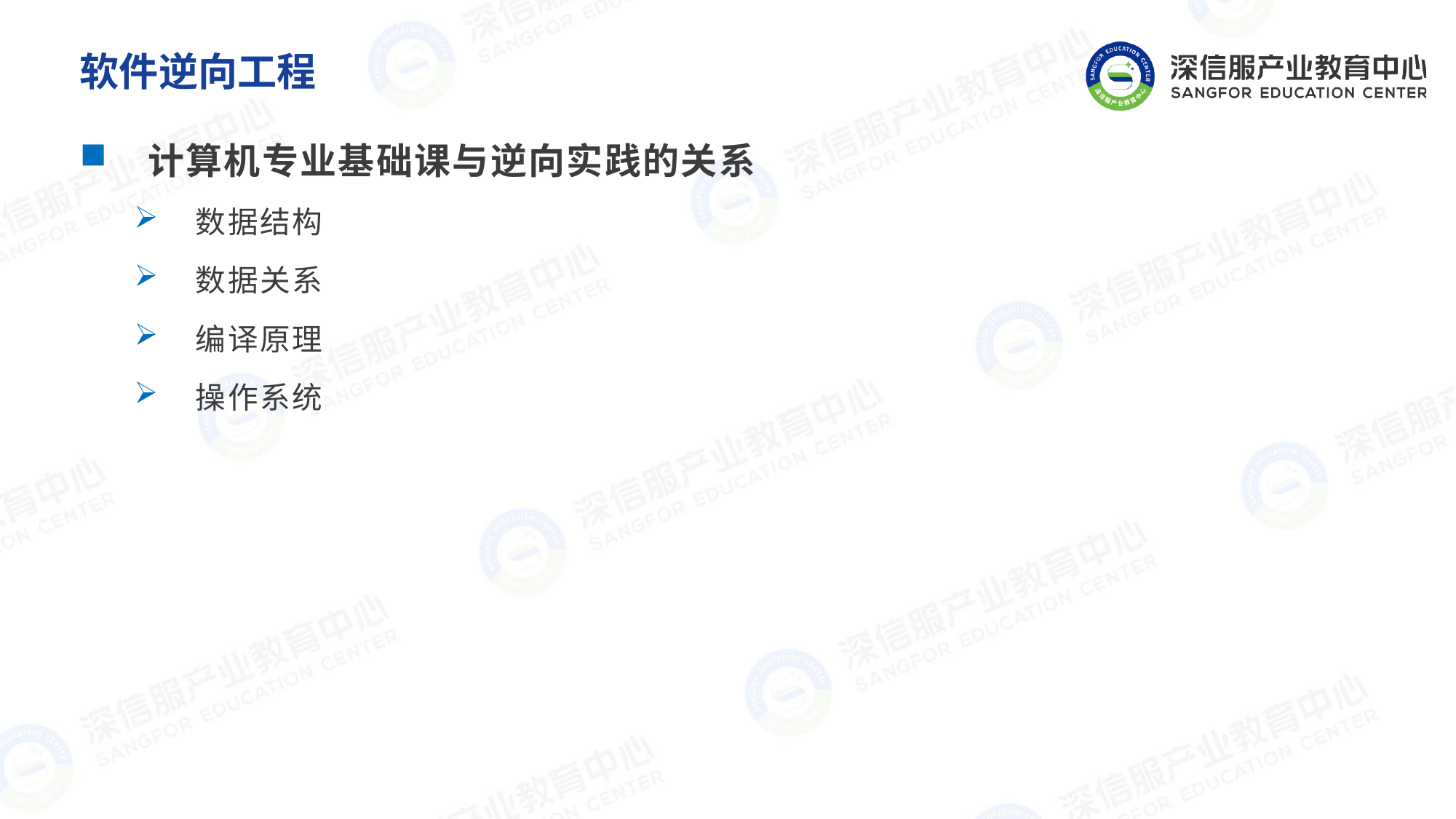

# 软件逆向工程
计算机专业基础课与逆向实践的关系
数据结构
数据关系
编译原理
操作系统